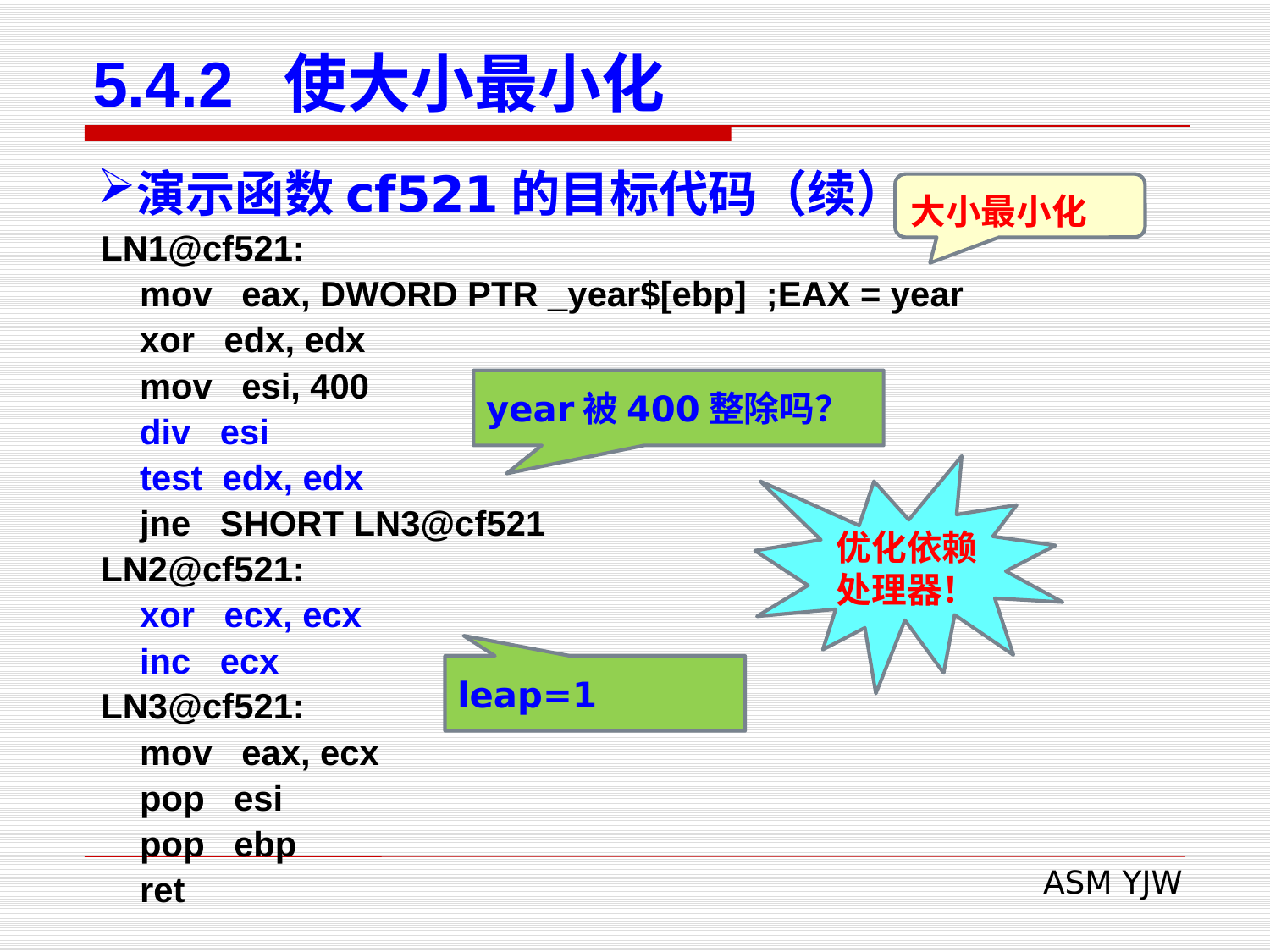

# 5.4.2  使大小最小化
演示函数cf521的目标代码（续）
大小最小化
LN1@cf521:
    mov   eax, DWORD PTR _year$[ebp]  ;EAX = year
    xor   edx, edx
    mov   esi, 400
    div   esi
    test  edx, edx
    jne   SHORT LN3@cf521
LN2@cf521:
    xor   ecx, ecx
    inc   ecx
LN3@cf521:
    mov   eax, ecx
    pop   esi
    pop   ebp
    ret
year被400整除吗？
优化依赖处理器！
leap=1